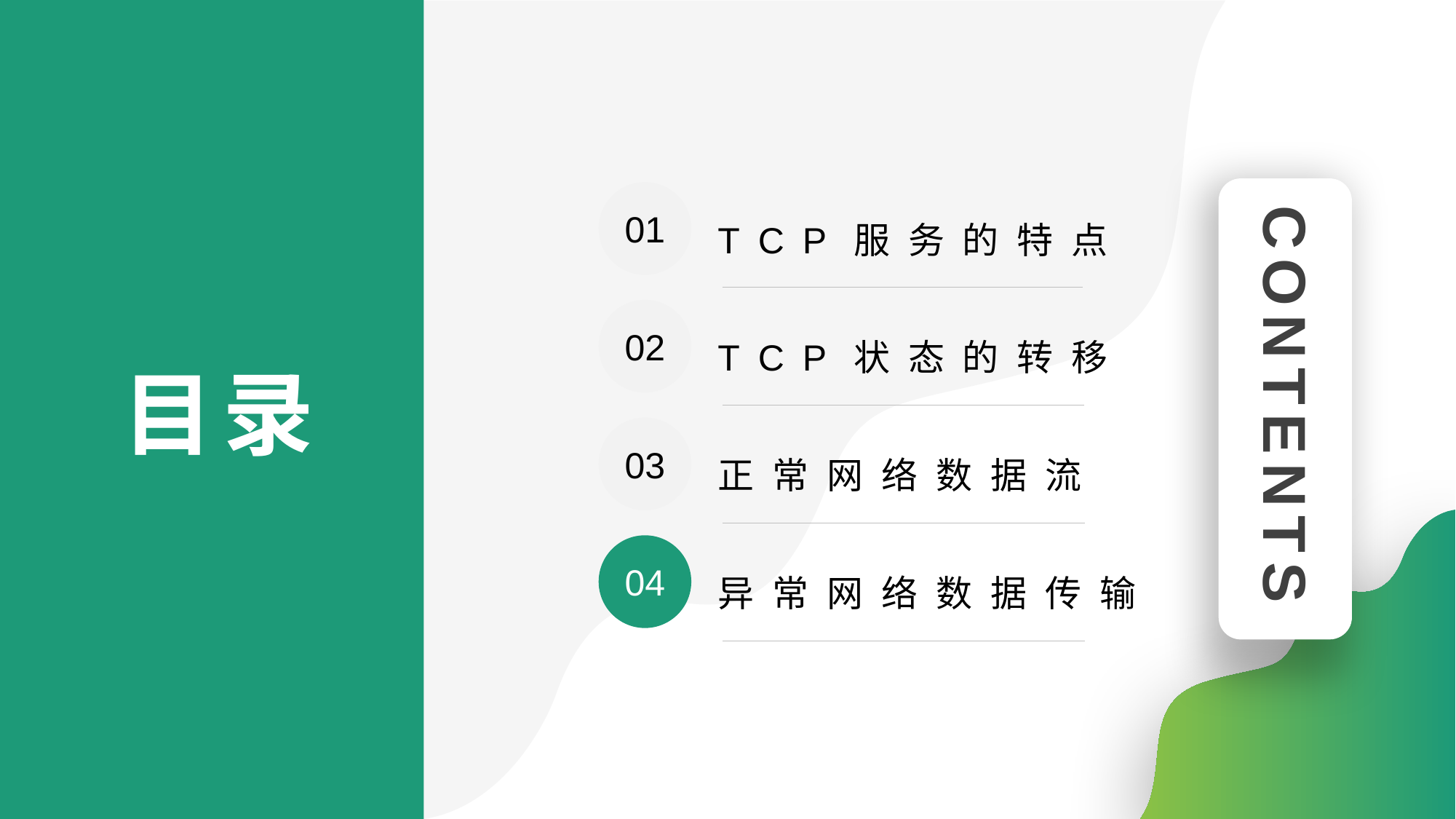

01
TCP服务的特点
02
TCP状态的转移
03
正常网络数据流
04
异常网络数据传输
CONTENTS
目录